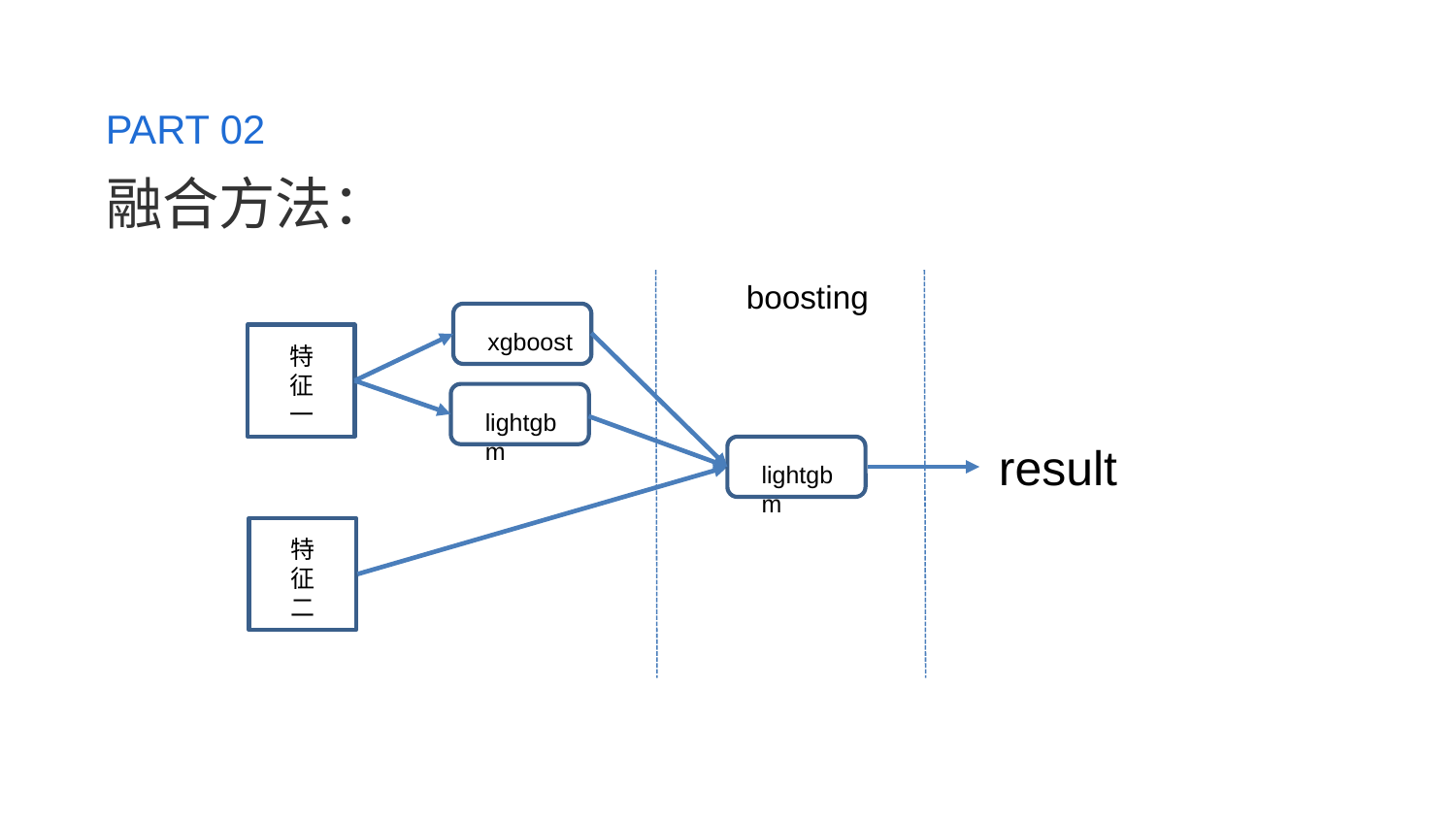

PART 02
融合方法：
boosting

xgboost

特征一

lightgbm
result

lightgbm

特征二